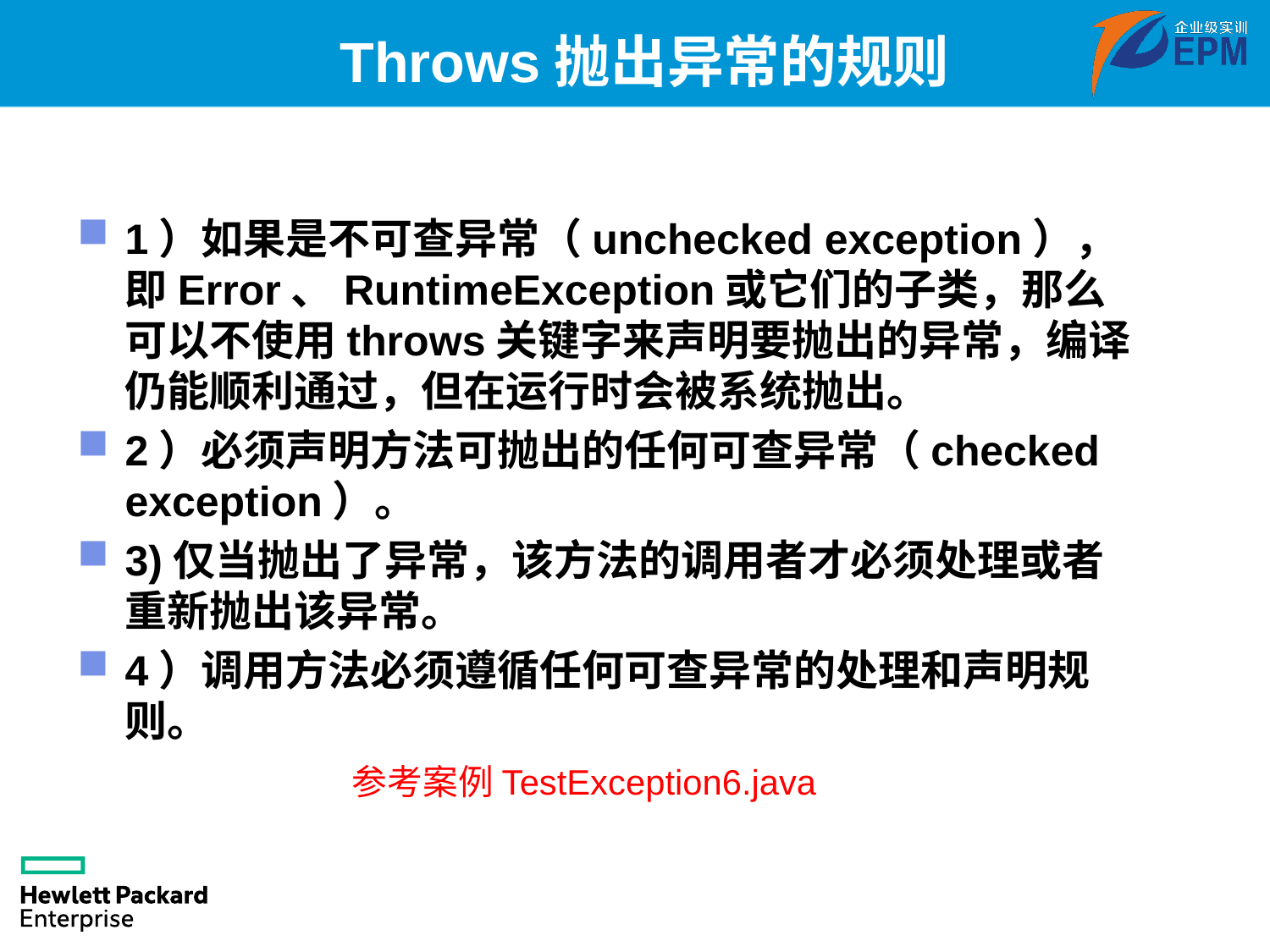

# Throws抛出异常的规则
1）如果是不可查异常（unchecked exception），即Error、RuntimeException或它们的子类，那么可以不使用throws关键字来声明要抛出的异常，编译仍能顺利通过，但在运行时会被系统抛出。
2）必须声明方法可抛出的任何可查异常（checked exception）。
3)仅当抛出了异常，该方法的调用者才必须处理或者重新抛出该异常。
4）调用方法必须遵循任何可查异常的处理和声明规则。
参考案例TestException6.java